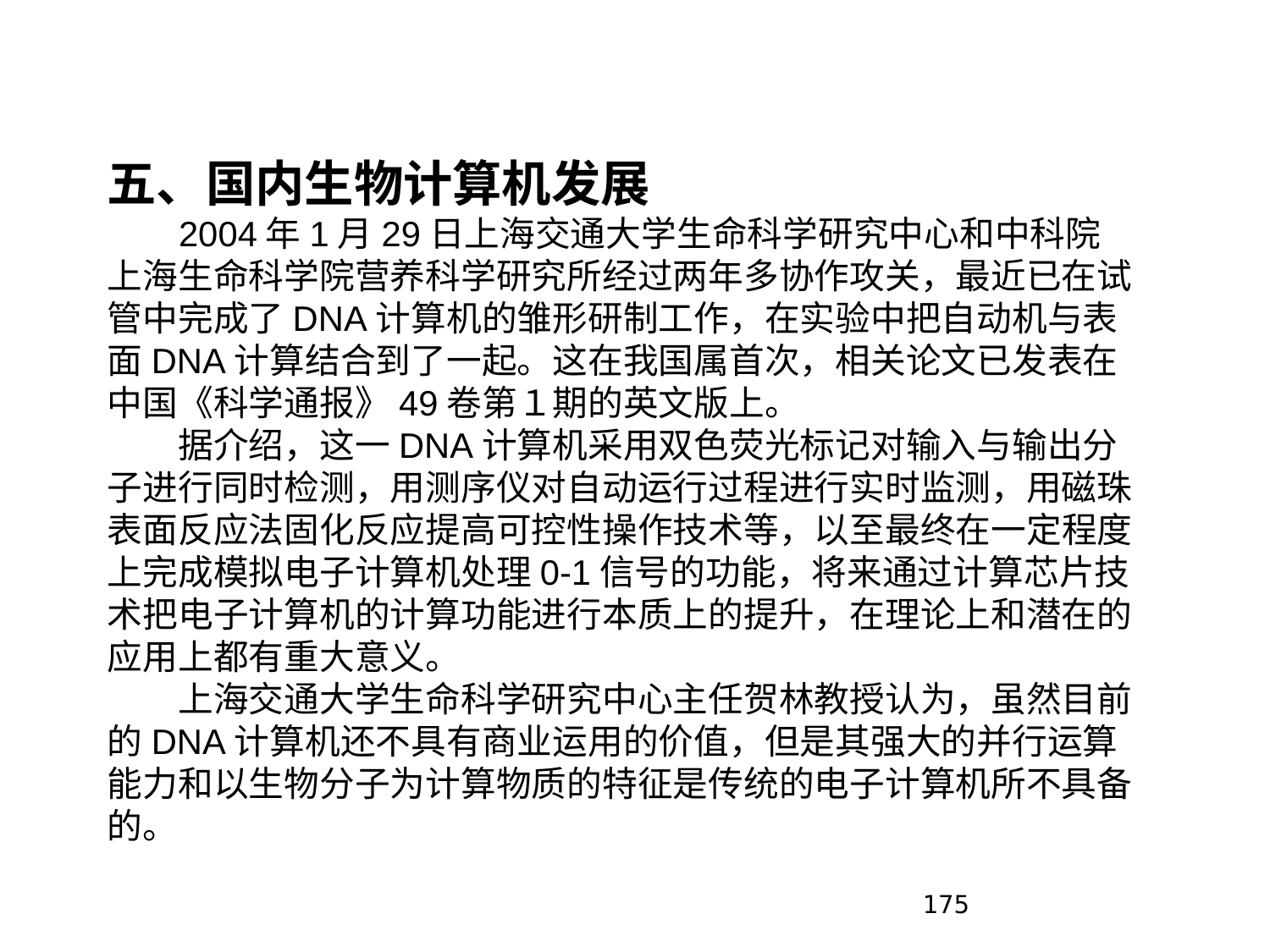

五、国内生物计算机发展
        2004年1月29日上海交通大学生命科学研究中心和中科院上海生命科学院营养科学研究所经过两年多协作攻关，最近已在试管中完成了DNA计算机的雏形研制工作，在实验中把自动机与表面DNA计算结合到了一起。这在我国属首次，相关论文已发表在中国《科学通报》49卷第１期的英文版上。
　　据介绍，这一DNA计算机采用双色荧光标记对输入与输出分子进行同时检测，用测序仪对自动运行过程进行实时监测，用磁珠表面反应法固化反应提高可控性操作技术等，以至最终在一定程度上完成模拟电子计算机处理0-1信号的功能，将来通过计算芯片技术把电子计算机的计算功能进行本质上的提升，在理论上和潜在的应用上都有重大意义。
　　上海交通大学生命科学研究中心主任贺林教授认为，虽然目前的DNA计算机还不具有商业运用的价值，但是其强大的并行运算能力和以生物分子为计算物质的特征是传统的电子计算机所不具备的。
175